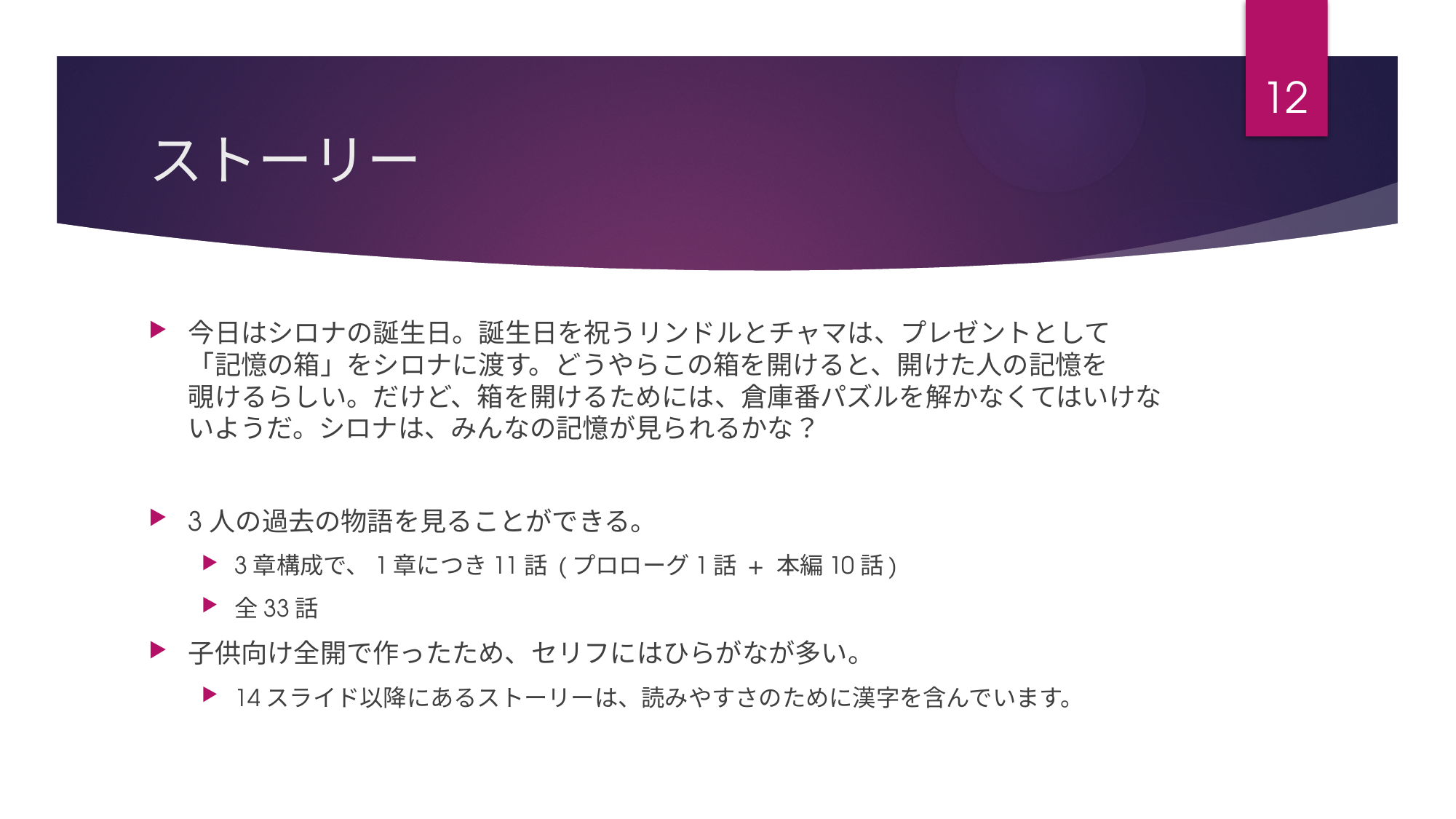

12
# ストーリー
今日はシロナの誕生日。誕生日を祝うリンドルとチャマは、プレゼントとして
「記憶の箱」をシロナに渡す。どうやらこの箱を開けると、開けた人の記憶を
覗けるらしい。だけど、箱を開けるためには、倉庫番パズルを解かなくてはいけないようだ。シロナは、みんなの記憶が見られるかな？

3人の過去の物語を見ることができる。
3章構成で、1章につき11話 (プロローグ1話 + 本編10話)
全33話
子供向け全開で作ったため、セリフにはひらがなが多い。
14スライド以降にあるストーリーは、読みやすさのために漢字を含んでいます。